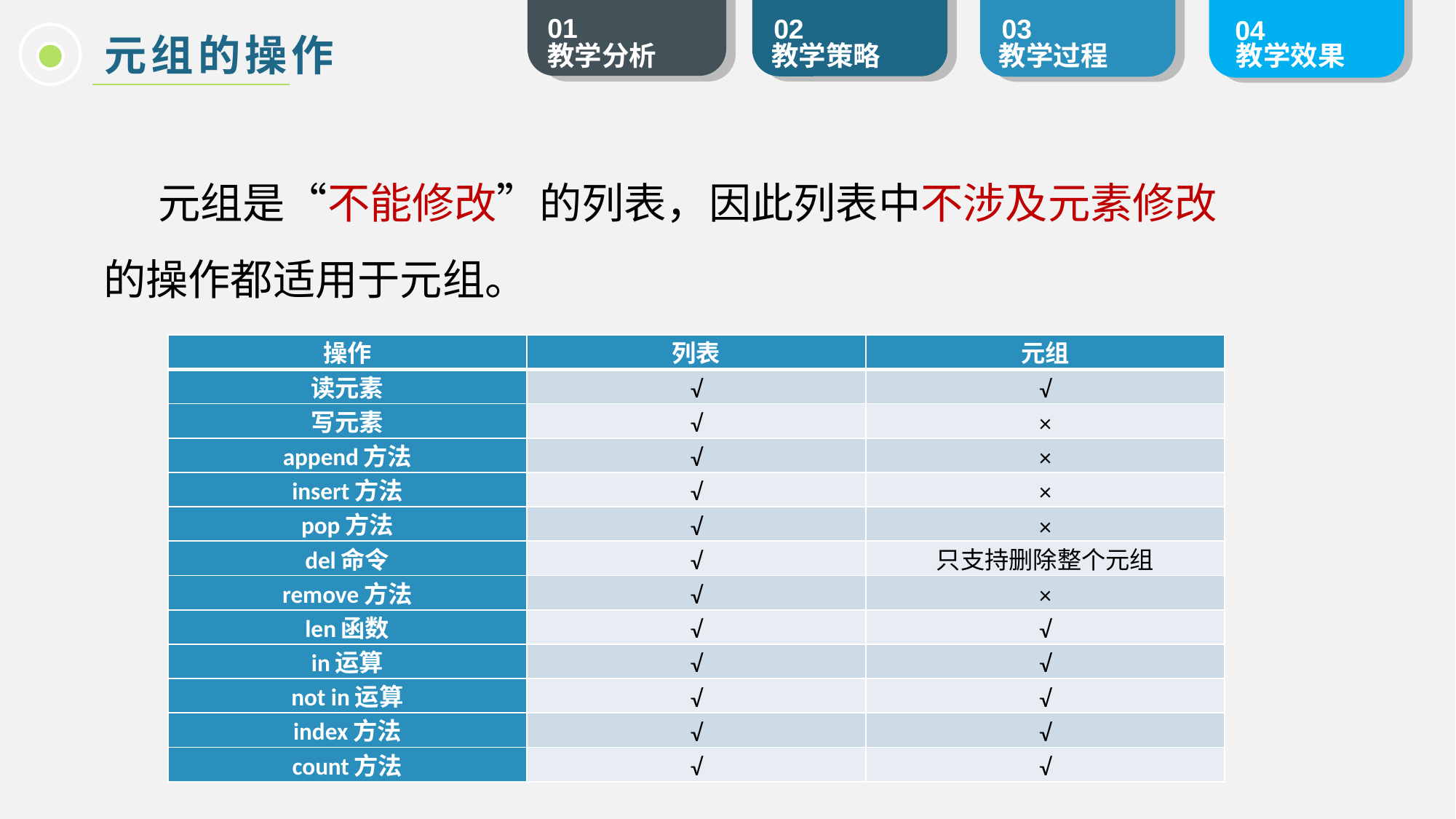

元组的操作

元组是“不能修改”的列表，因此列表中不涉及元素修改的操作都适用于元组。
| 操作 | 列表 | 元组 |
| --- | --- | --- |
| 读元素 | √ | √ |
| 写元素 | √ | × |
| append方法 | √ | × |
| insert方法 | √ | × |
| pop方法 | √ | × |
| del命令 | √ | 只支持删除整个元组 |
| remove方法 | √ | × |
| len函数 | √ | √ |
| in运算 | √ | √ |
| not in运算 | √ | √ |
| index方法 | √ | √ |
| count方法 | √ | √ |